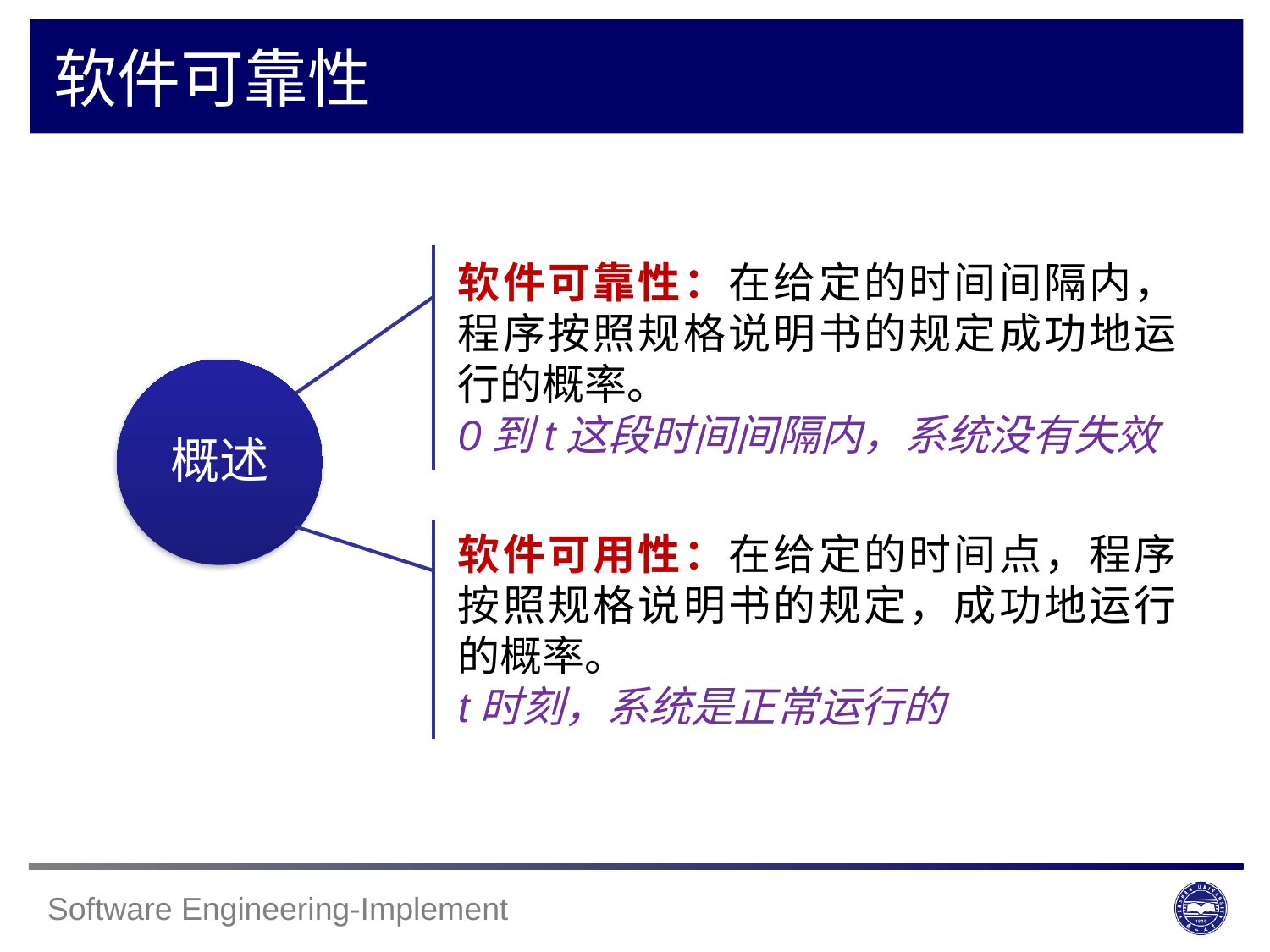

软件可靠性
软件可靠性：在给定的时间间隔内，程序按照规格说明书的规定成功地运行的概率。
0到t这段时间间隔内，系统没有失效

概述
软件可用性：在给定的时间点，程序按照规格说明书的规定，成功地运行的概率。
t时刻，系统是正常运行的